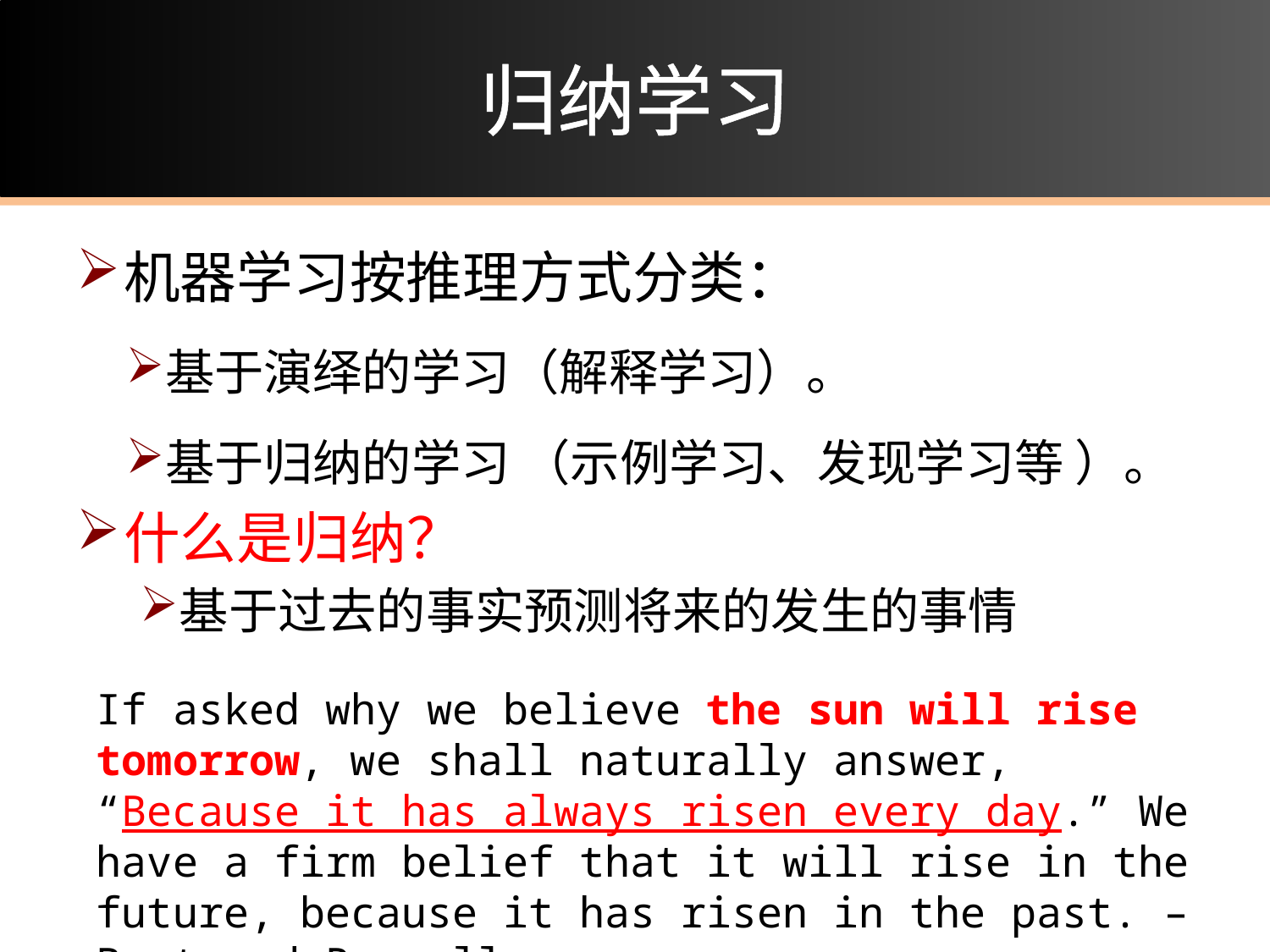

# 归纳学习
机器学习按推理方式分类：
基于演绎的学习（解释学习）。
基于归纳的学习 （示例学习、发现学习等 ）。
什么是归纳？
基于过去的事实预测将来的发生的事情

If asked why we believe the sun will rise tomorrow, we shall naturally answer, “Because it has always risen every day.” We have a firm belief that it will rise in the future, because it has risen in the past. – Bertrand Russell